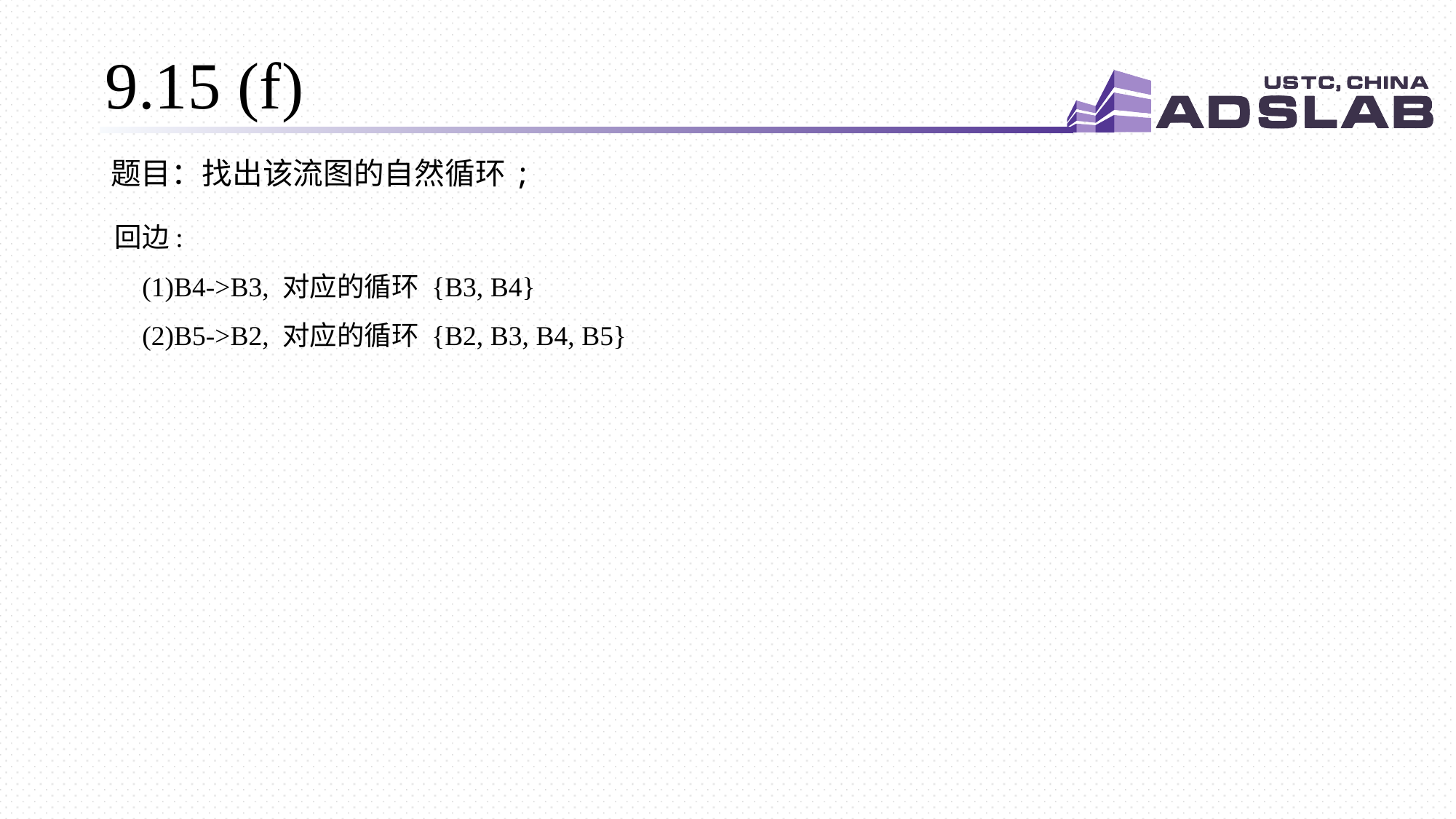

# 9.15 (f)
题目：找出该流图的自然循环;
回边:
    (1)B4->B3, 对应的循环 {B3, B4}
    (2)B5->B2, 对应的循环 {B2, B3, B4, B5}